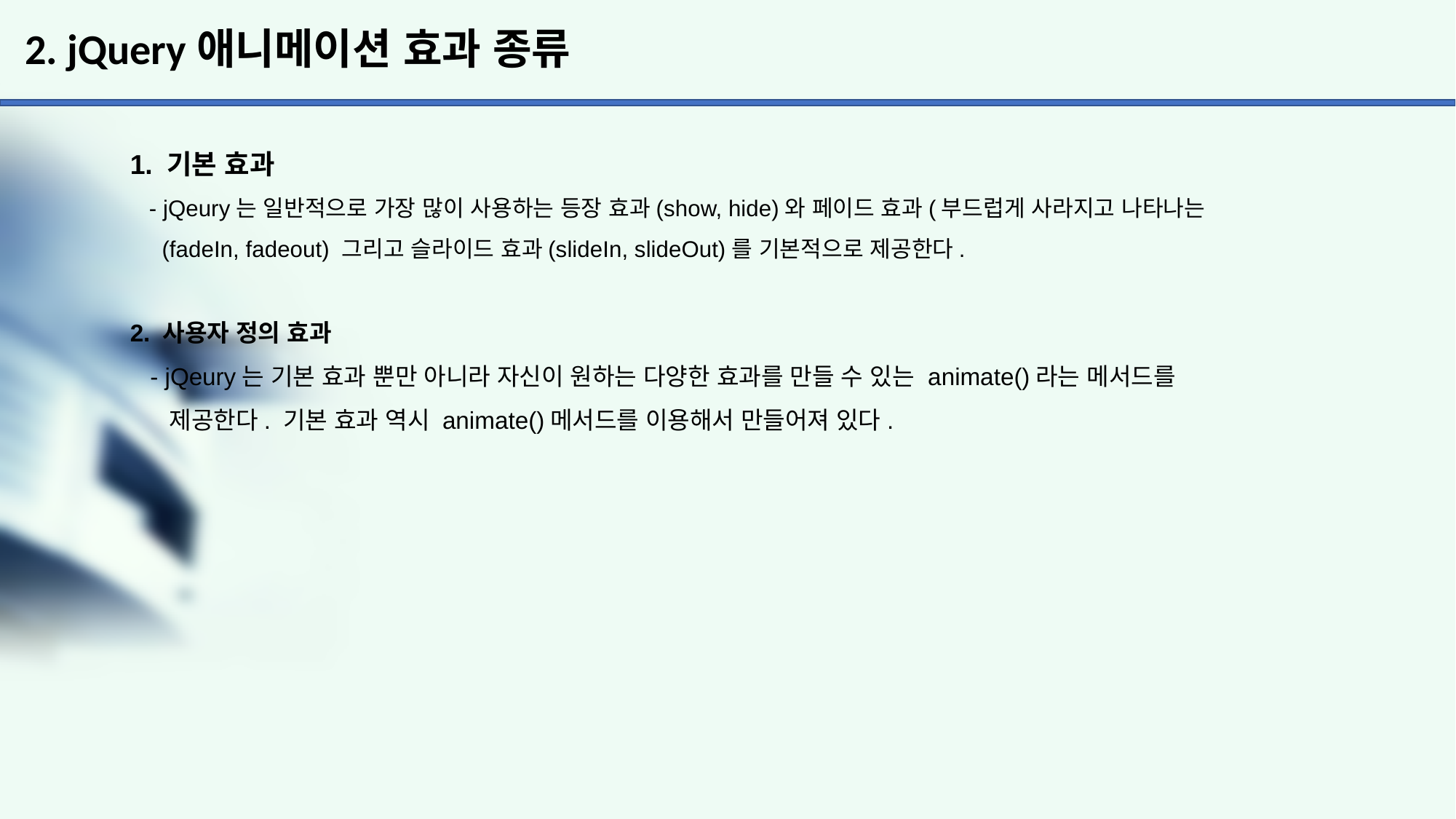

# 2. jQuery애니메이션 효과 종류
1. 기본 효과
   - jQeury는 일반적으로 가장 많이 사용하는 등장 효과(show, hide)와 페이드 효과(부드럽게 사라지고 나타나는
     (fadeIn, fadeout) 그리고 슬라이드 효과(slideIn, slideOut)를 기본적으로 제공한다.

2. 사용자 정의 효과
   - jQeury는 기본 효과 뿐만 아니라 자신이 원하는 다양한 효과를 만들 수 있는 animate()라는 메서드를
     제공한다. 기본 효과 역시 animate()메서드를 이용해서 만들어져 있다.